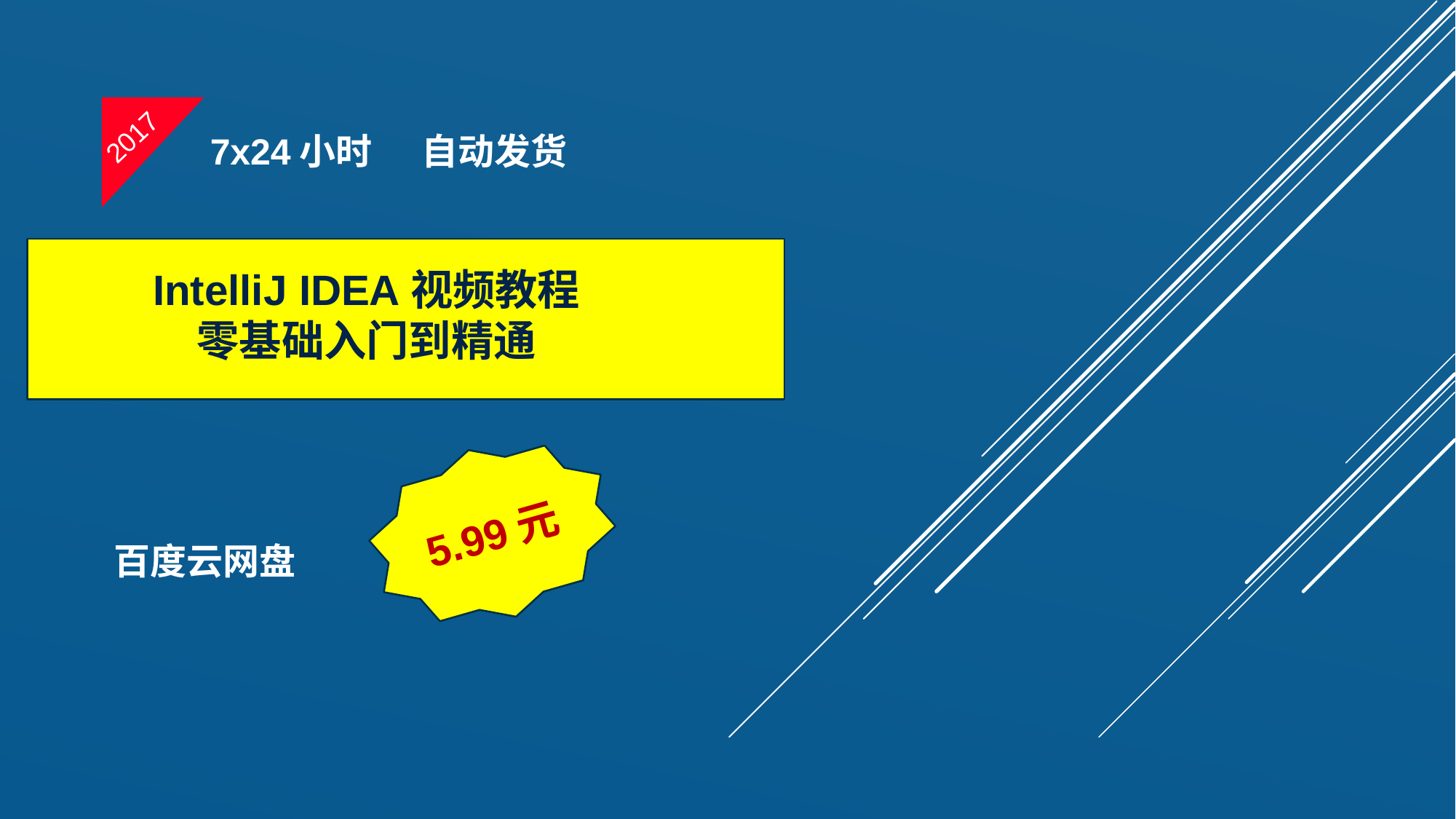

2017
7x24小时      自动发货

IntelliJ IDEA视频教程
零基础入门到精通
5.99元
百度云网盘